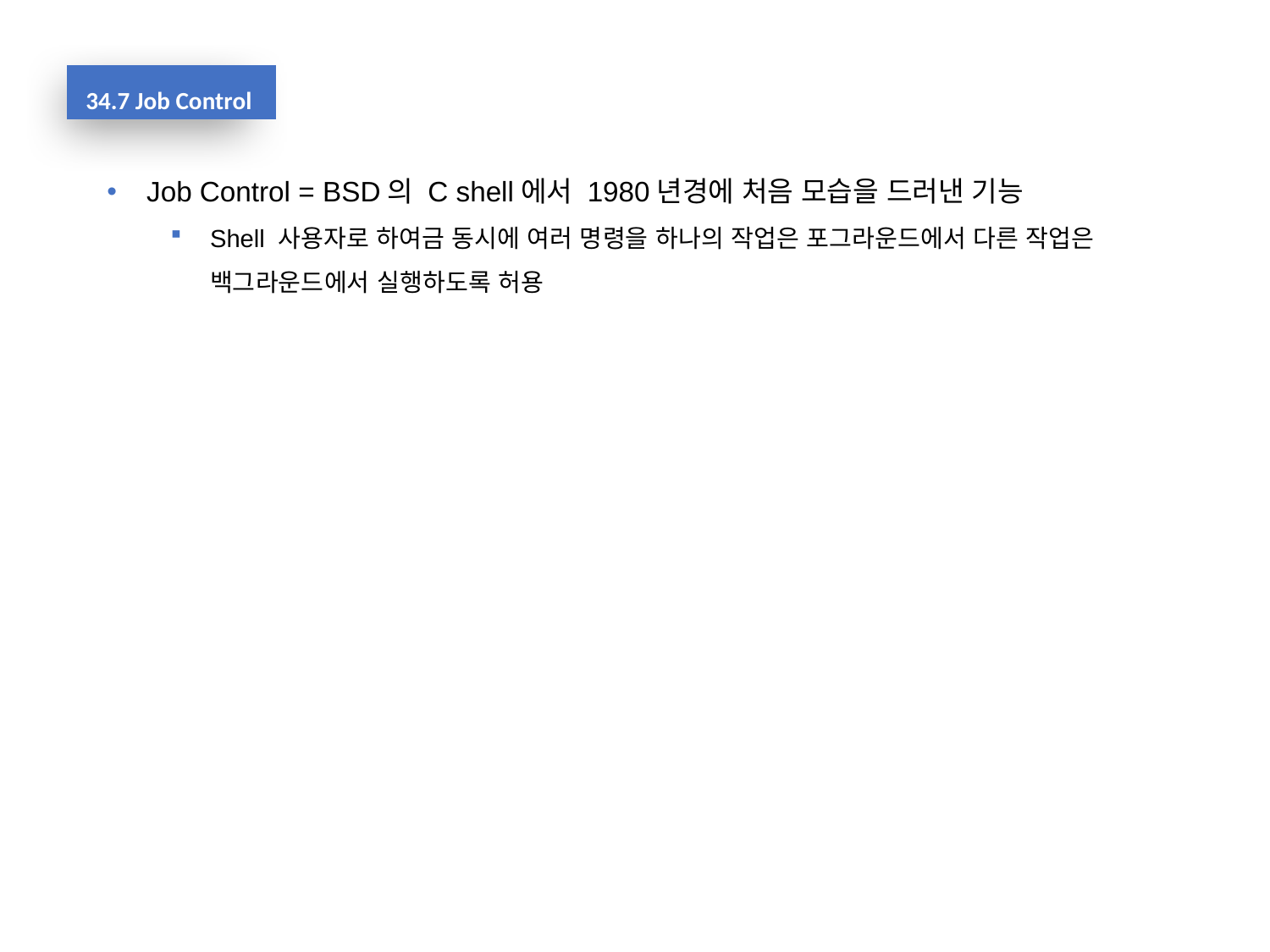

34.7 Job Control
Job Control = BSD의 C shell에서 1980년경에 처음 모습을 드러낸 기능
Shell 사용자로 하여금 동시에 여러 명령을 하나의 작업은 포그라운드에서 다른 작업은 백그라운드에서 실행하도록 허용